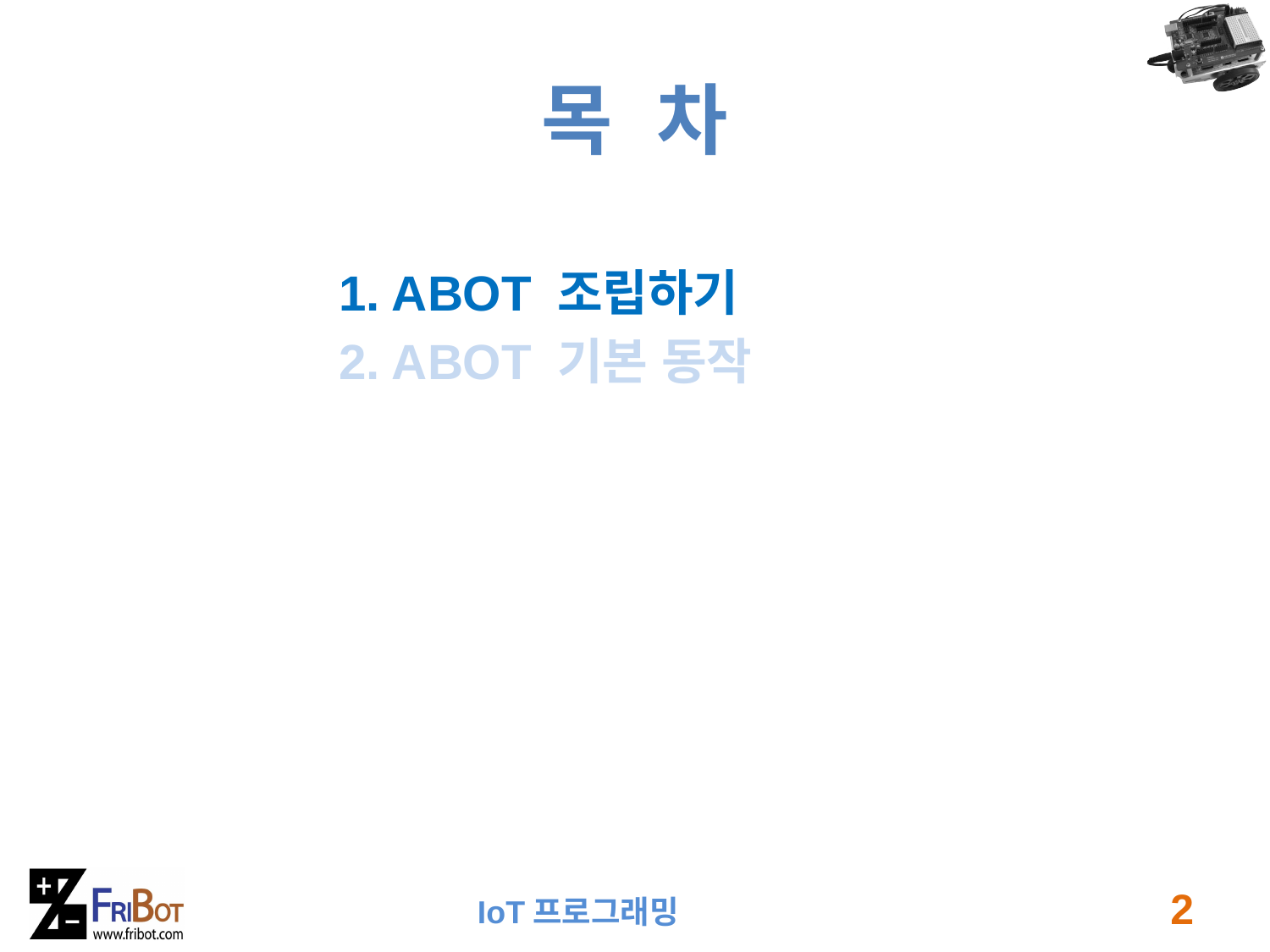

# 목  차

   1. ABOT 조립하기
   2. ABOT 기본 동작
2